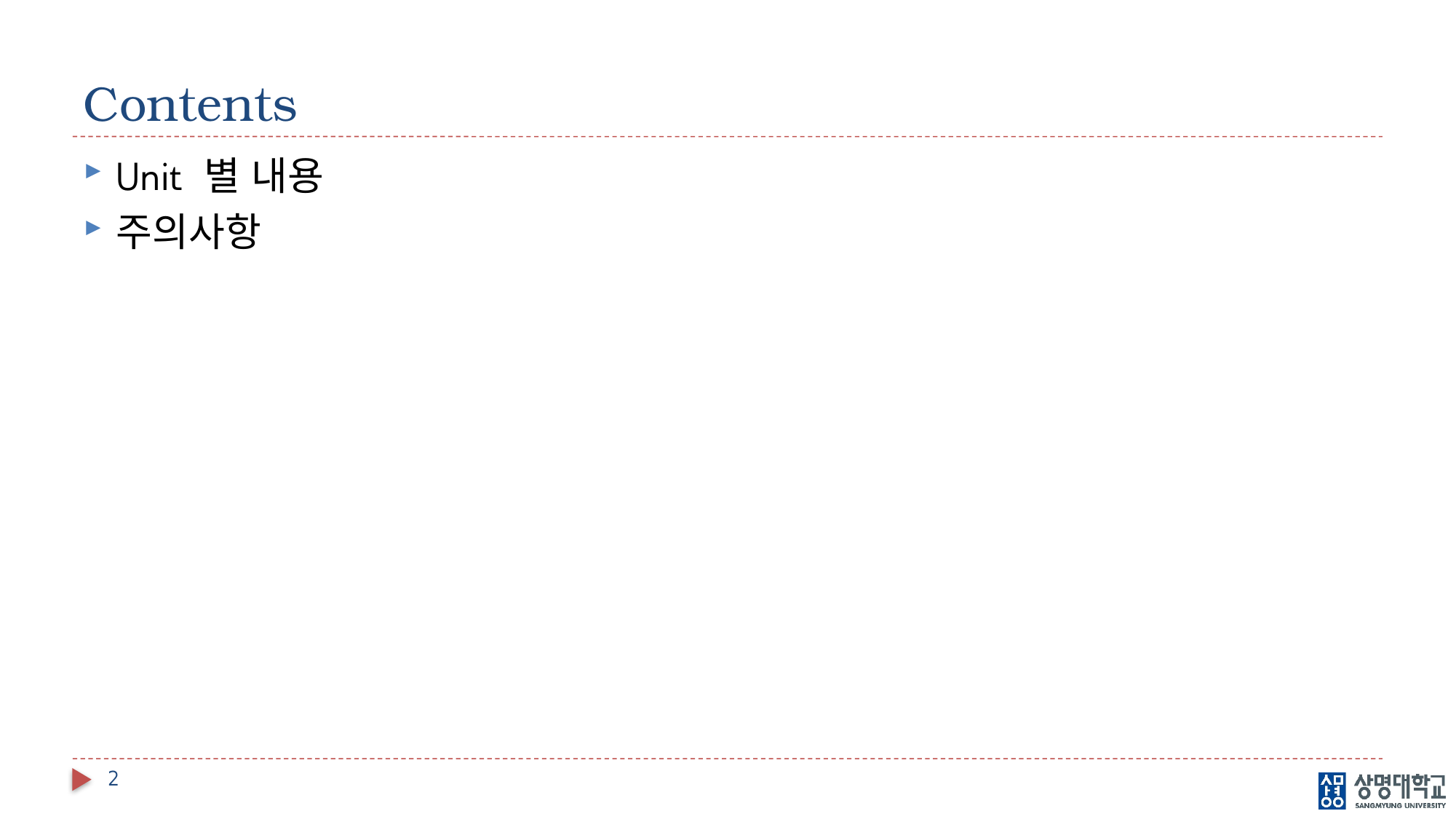

# Contents
Unit 별 내용
주의사항

2